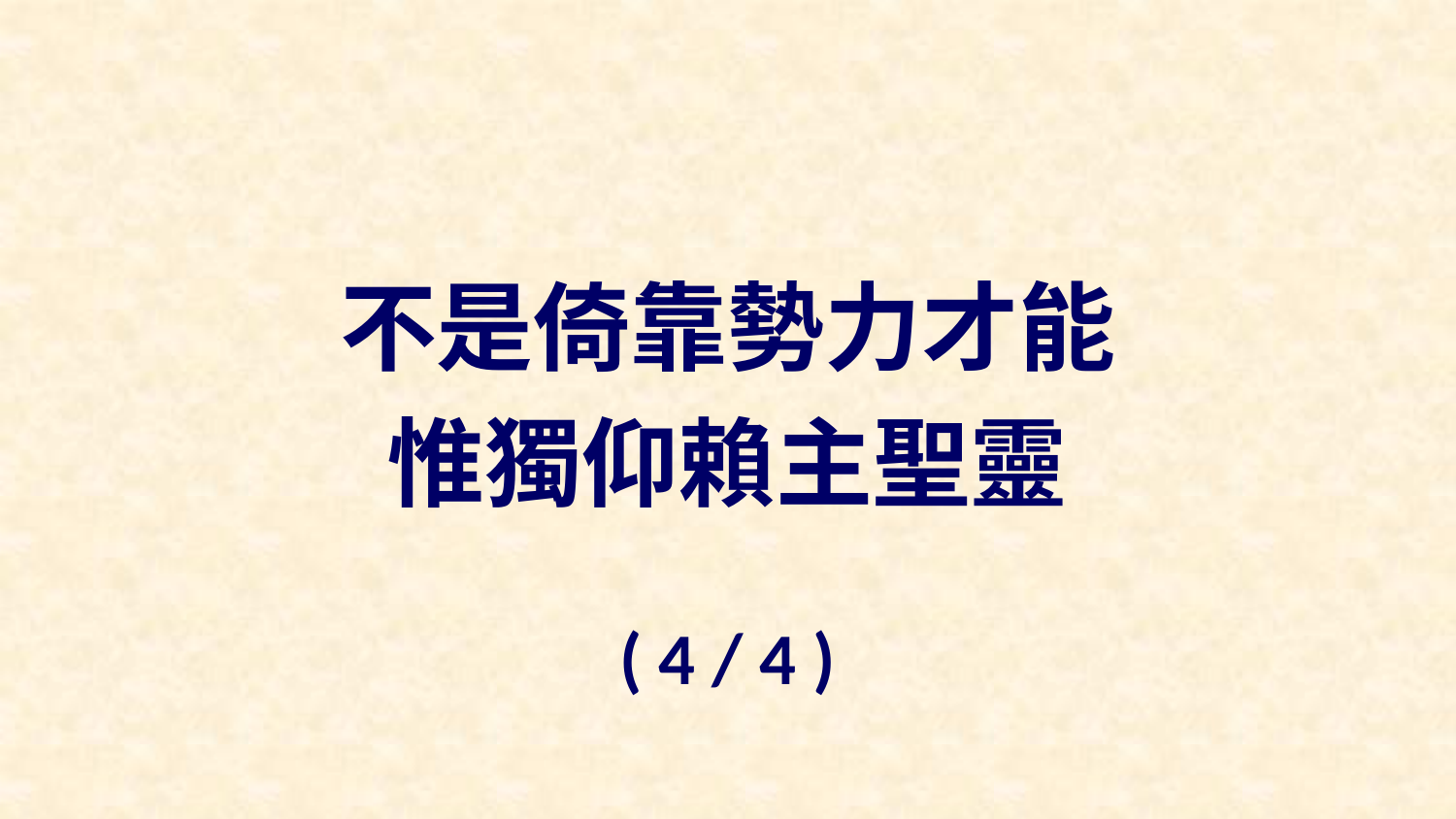

不是倚靠勢力才能
惟獨仰賴主聖靈
( 4 / 4 )